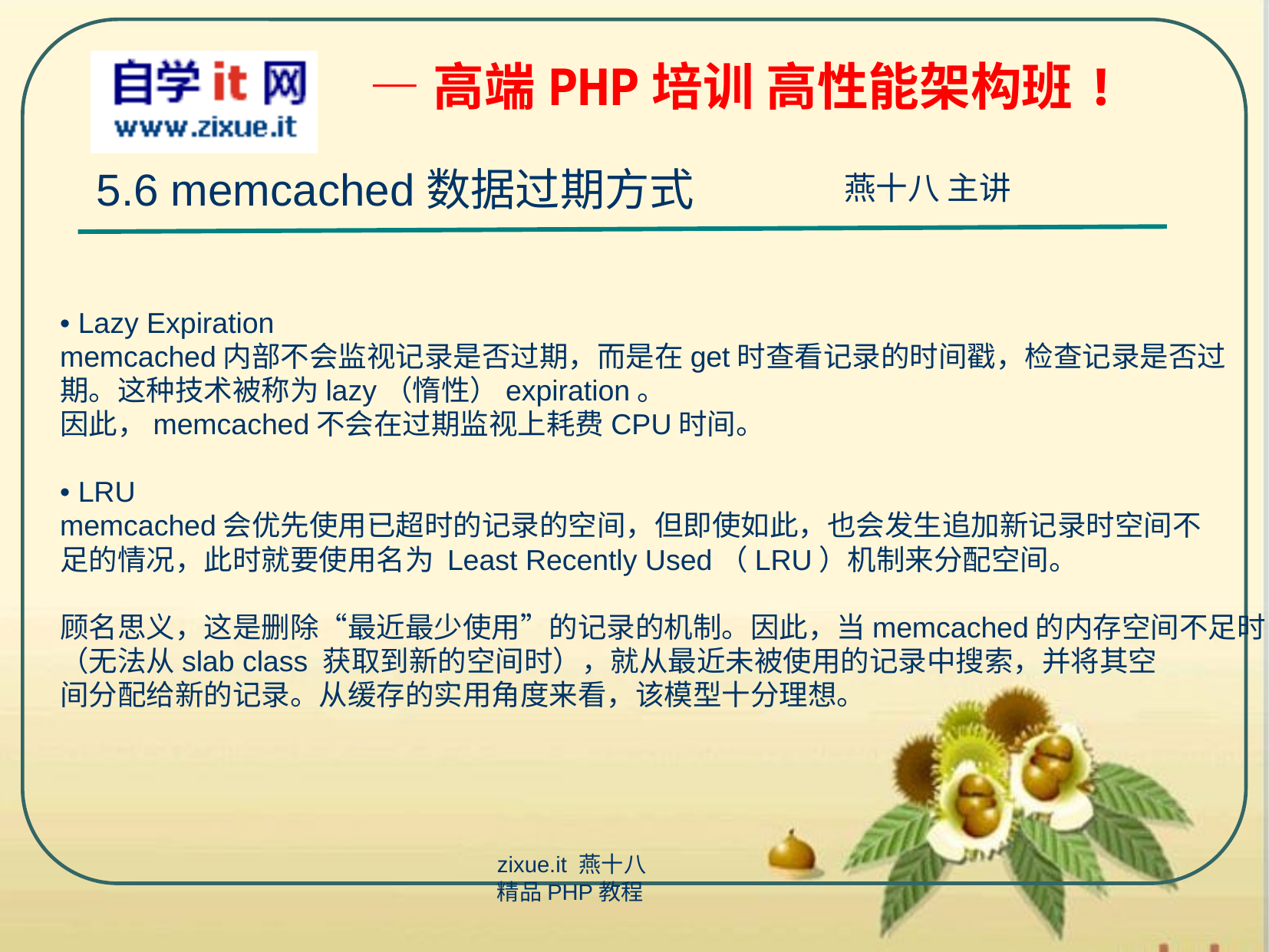

5.6 memcached数据过期方式
• Lazy Expiration
memcached内部不会监视记录是否过期，而是在get时查看记录的时间戳，检查记录是否过
期。这种技术被称为lazy（惰性）expiration。
因此，memcached不会在过期监视上耗费CPU时间。

• LRU
memcached会优先使用已超时的记录的空间，但即使如此，也会发生追加新记录时空间不
足的情况，此时就要使用名为 Least Recently Used（LRU）机制来分配空间。

顾名思义，这是删除“最近最少使用”的记录的机制。因此，当memcached的内存空间不足时
（无法从slab class 获取到新的空间时），就从最近未被使用的记录中搜索，并将其空
间分配给新的记录。从缓存的实用角度来看，该模型十分理想。
zixue.it 燕十八
精品PHP教程